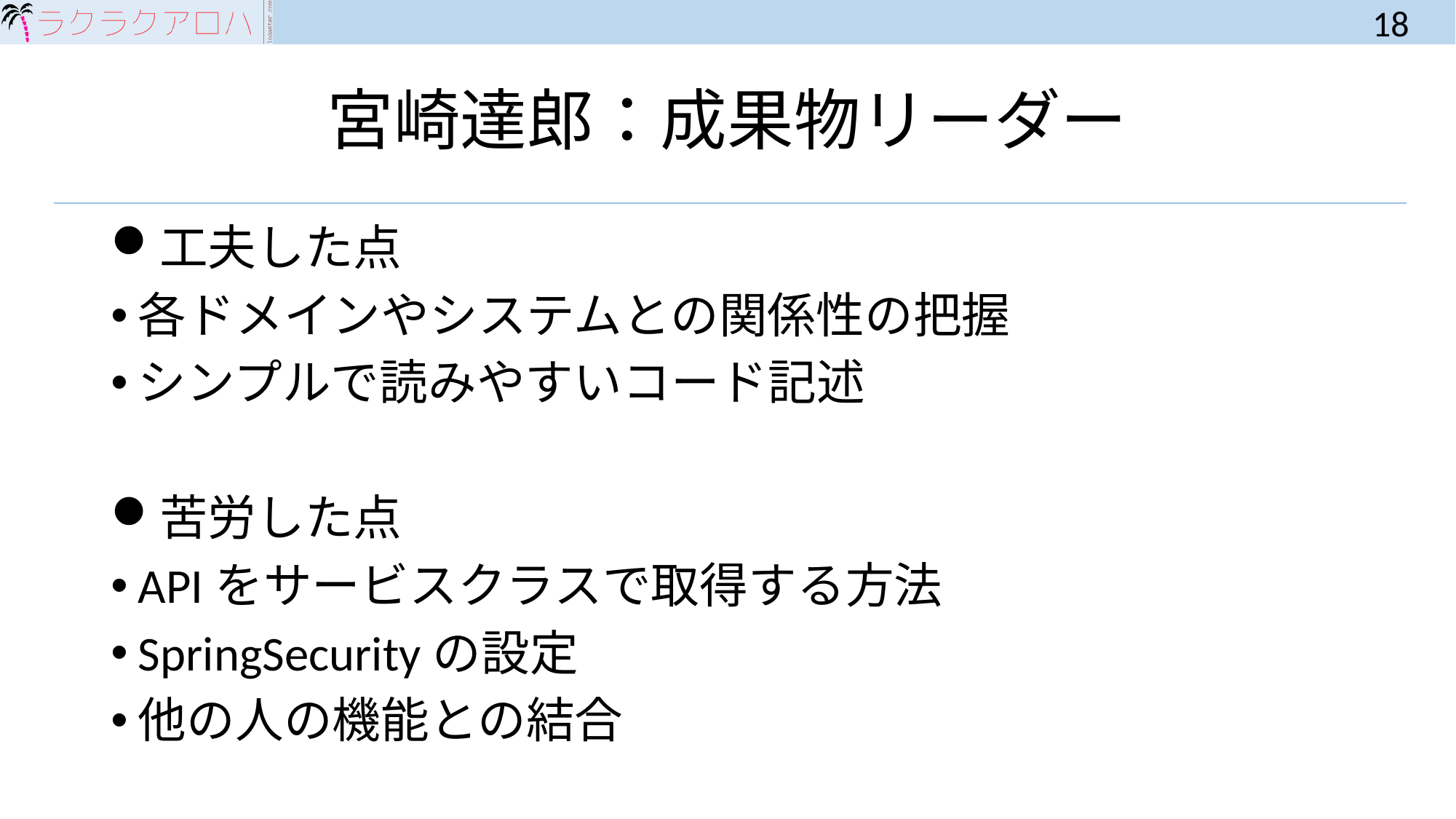

18
# 宮崎達郎：成果物リーダー
工夫した点
各ドメインやシステムとの関係性の把握
シンプルで読みやすいコード記述

苦労した点
APIをサービスクラスで取得する方法
SpringSecurityの設定
他の人の機能との結合